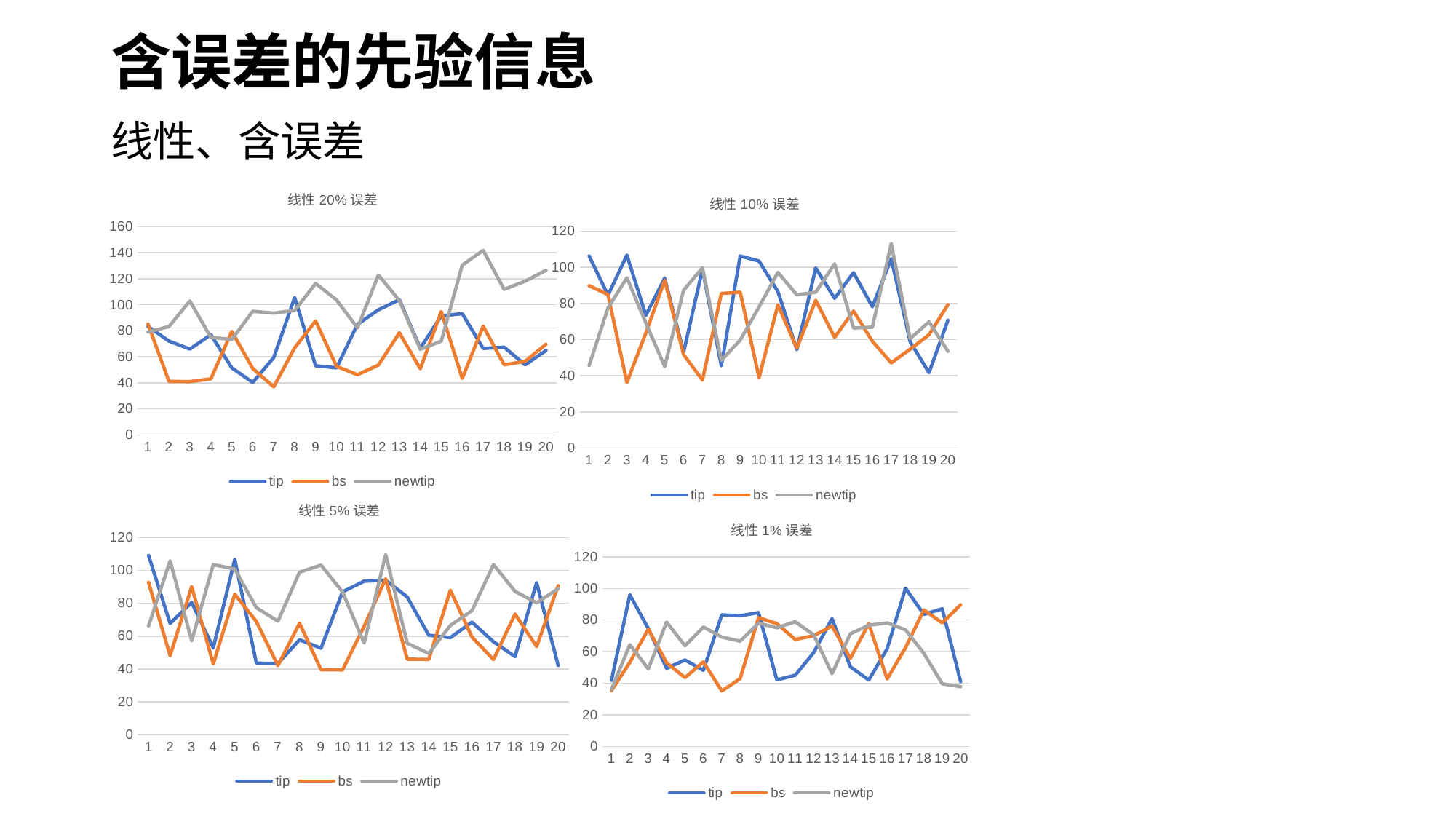

# 含误差的先验信息
线性、含误差

### Chart: 线性20%误差

| Category | tip | bs | newtip |
|---|---|---|---|

### Chart: 线性10%误差

| Category | tip | bs | newtip |
|---|---|---|---|

### Chart: 线性5%误差

| Category | tip | bs | newtip |
|---|---|---|---|

### Chart: 线性1%误差

| Category | tip | bs | newtip |
|---|---|---|---|